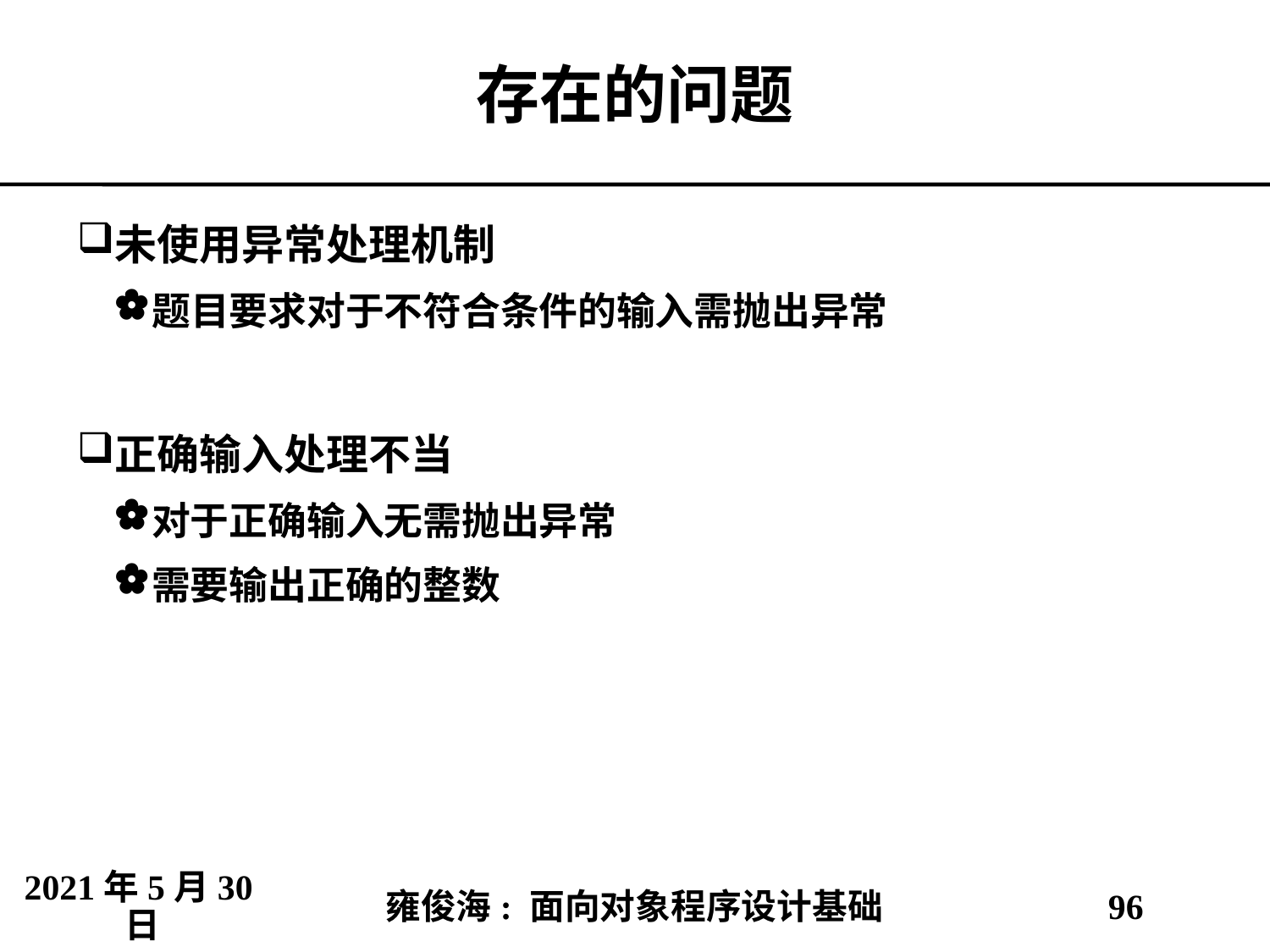

# 存在的问题

未使用异常处理机制
题目要求对于不符合条件的输入需抛出异常

正确输入处理不当
对于正确输入无需抛出异常
需要输出正确的整数
2021年5月30日
雍俊海: 面向对象程序设计基础
96